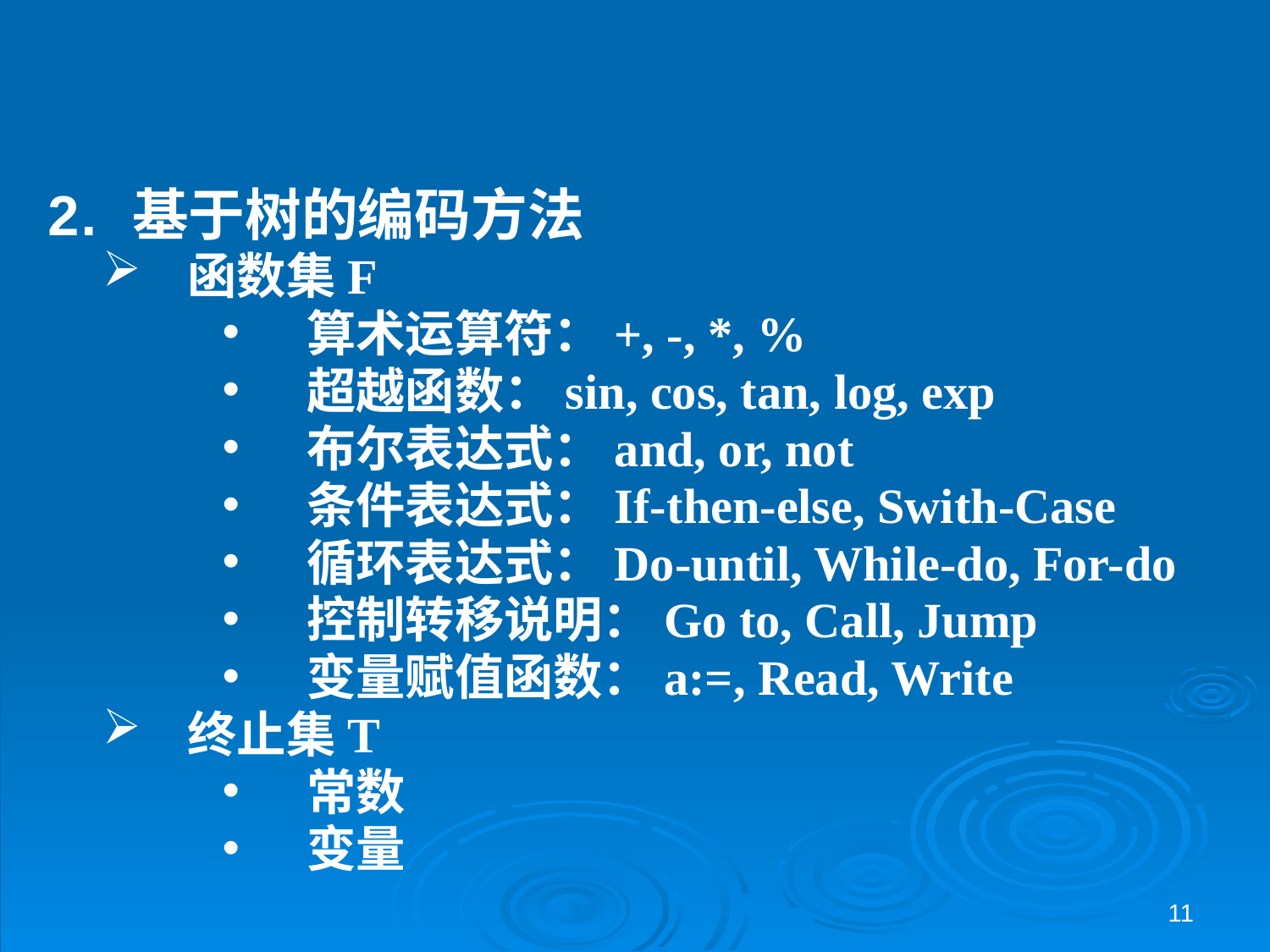

基于树的编码方法
函数集F
算术运算符：+, -, *, %
超越函数：sin, cos, tan, log, exp
布尔表达式：and, or, not
条件表达式：If-then-else, Swith-Case
循环表达式：Do-until, While-do, For-do
控制转移说明：Go to, Call, Jump
变量赋值函数：a:=, Read, Write
终止集T
常数
变量

11